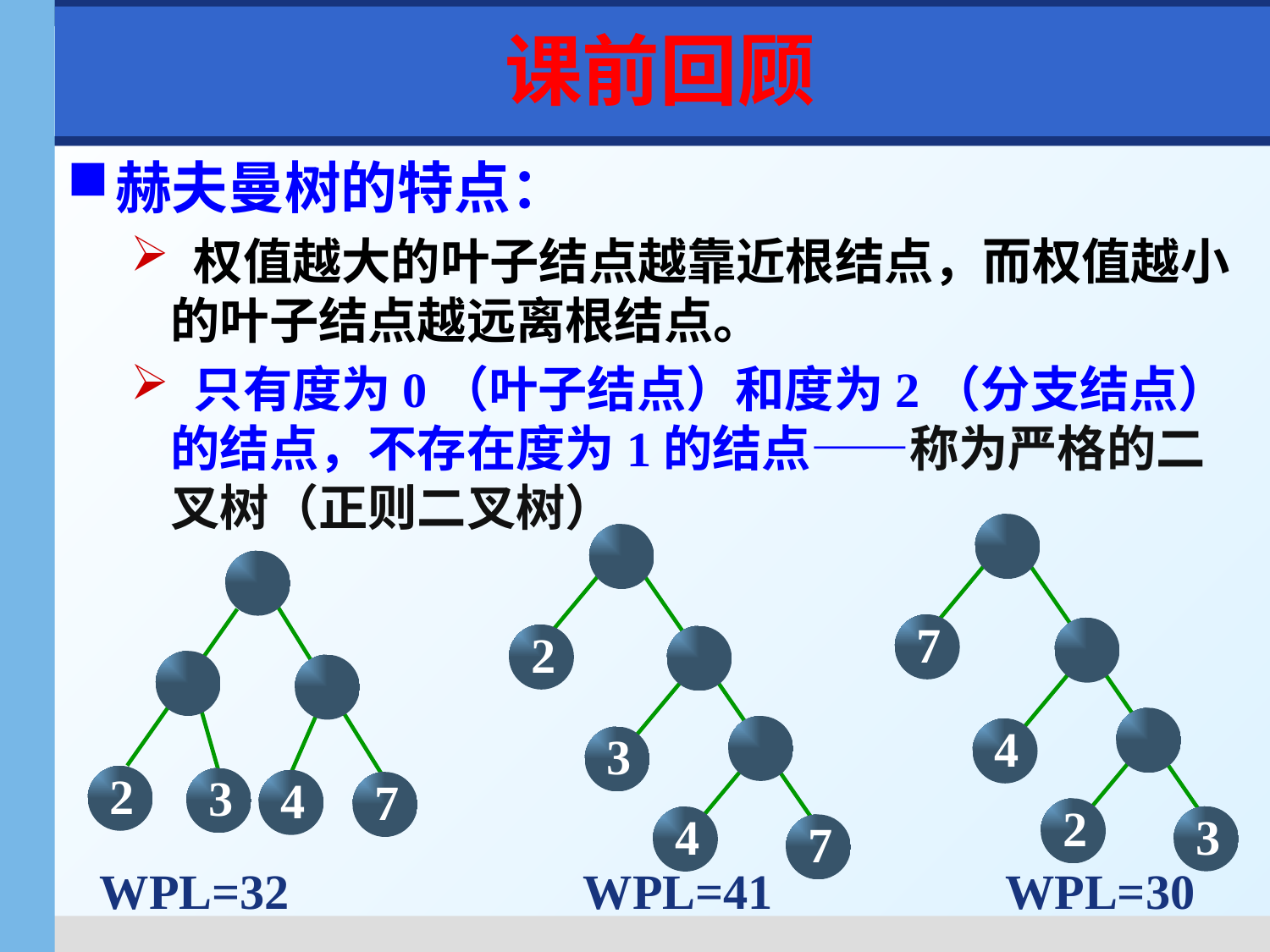

课前回顾
赫夫曼树的特点：
 权值越大的叶子结点越靠近根结点，而权值越小的叶子结点越远离根结点。
 只有度为0（叶子结点）和度为2（分支结点）的结点，不存在度为1的结点——称为严格的二叉树（正则二叉树）

7

2

4

3

2
3
4
7

2

3
4

7

 WPL=32                        WPL=41                   WPL=30